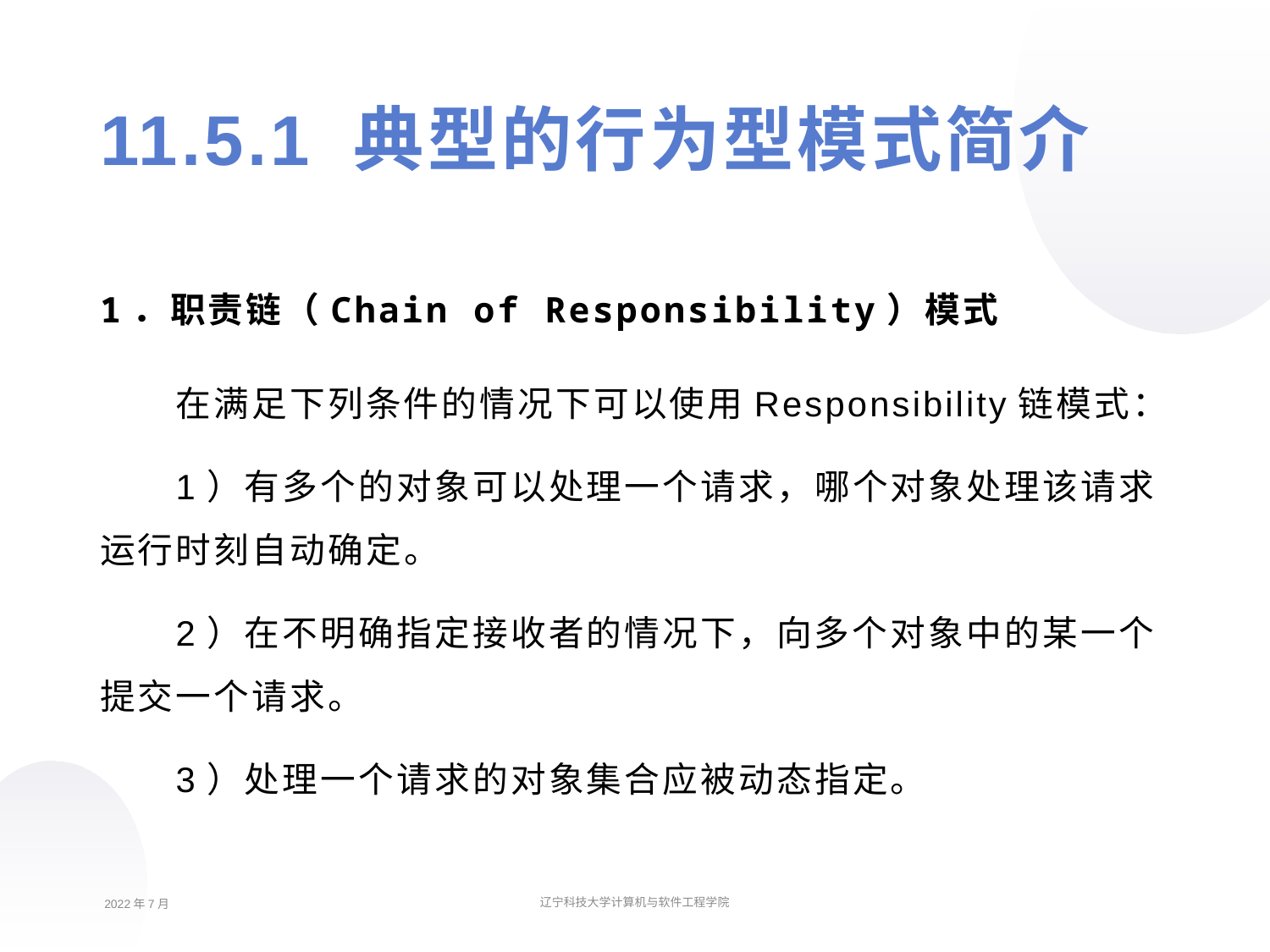

11.5.1 典型的行为型模式简介
1．职责链（Chain of Responsibility）模式
在满足下列条件的情况下可以使用Responsibility链模式：
1）有多个的对象可以处理一个请求，哪个对象处理该请求运行时刻自动确定。
2）在不明确指定接收者的情况下，向多个对象中的某一个提交一个请求。
3）处理一个请求的对象集合应被动态指定。

2022年7月
辽宁科技大学计算机与软件工程学院
112